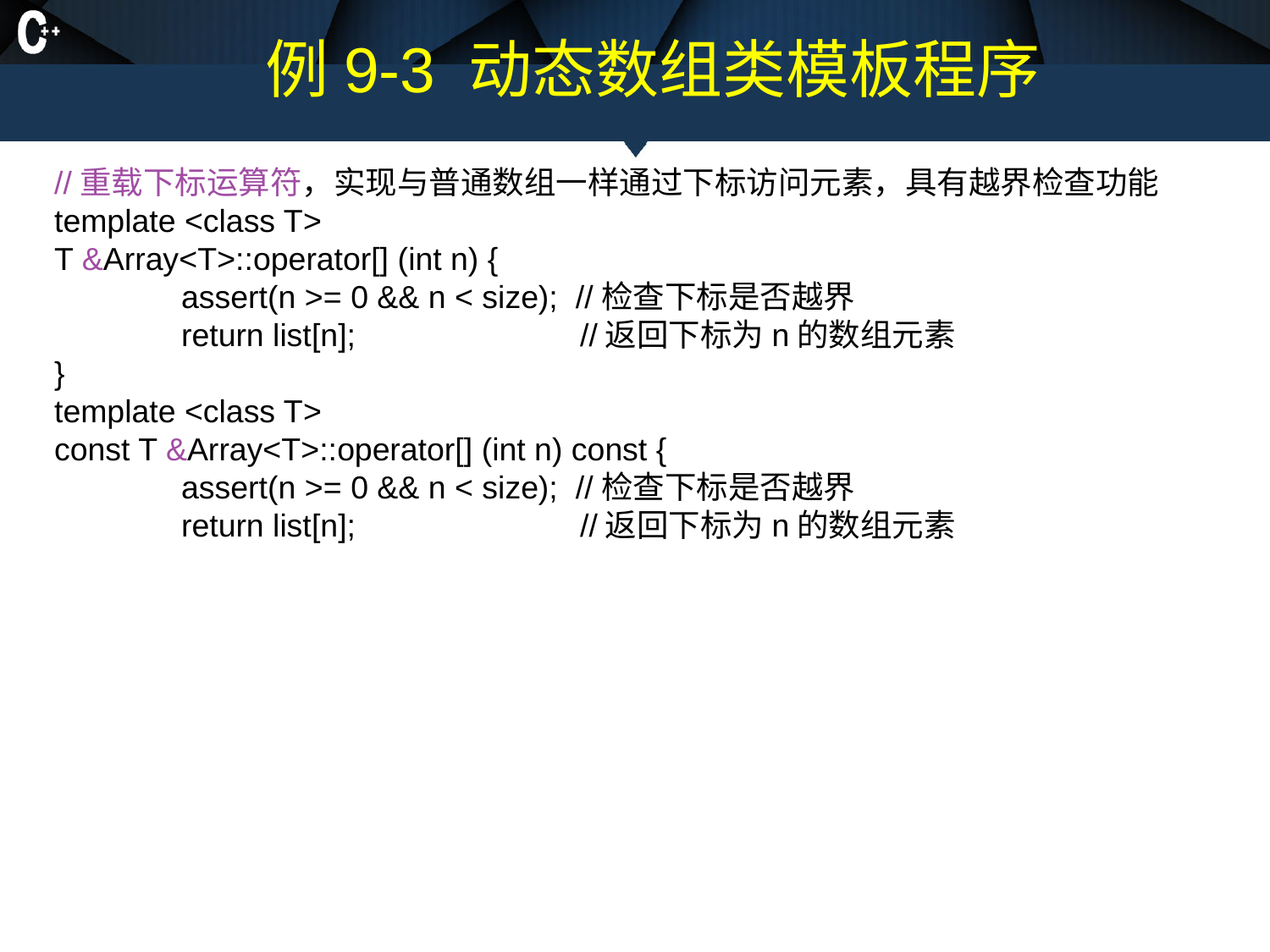

# 例9-3 动态数组类模板程序
//重载下标运算符，实现与普通数组一样通过下标访问元素，具有越界检查功能
template <class T>
T &Array<T>::operator[] (int n) {
	assert(n >= 0 && n < size);  //检查下标是否越界
	return list[n];		  //返回下标为n的数组元素
}
template <class T>
const T &Array<T>::operator[] (int n) const {
	assert(n >= 0 && n < size);  //检查下标是否越界
	return list[n];		  //返回下标为n的数组元素